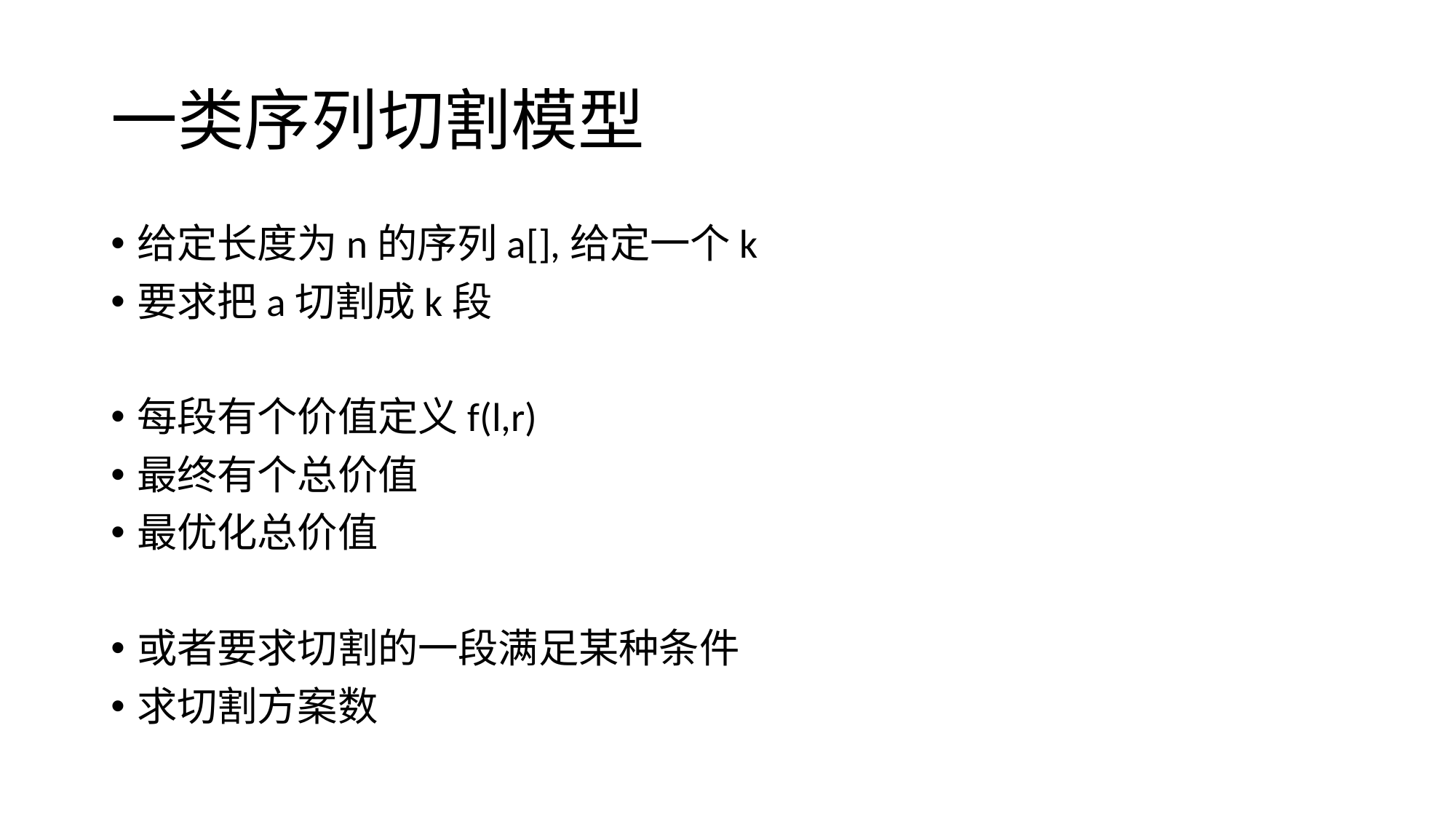

# 一类序列切割模型
给定长度为n的序列a[],给定一个k
要求把a切割成k段

每段有个价值定义f(l,r)
最终有个总价值
最优化总价值

或者要求切割的一段满足某种条件
求切割方案数